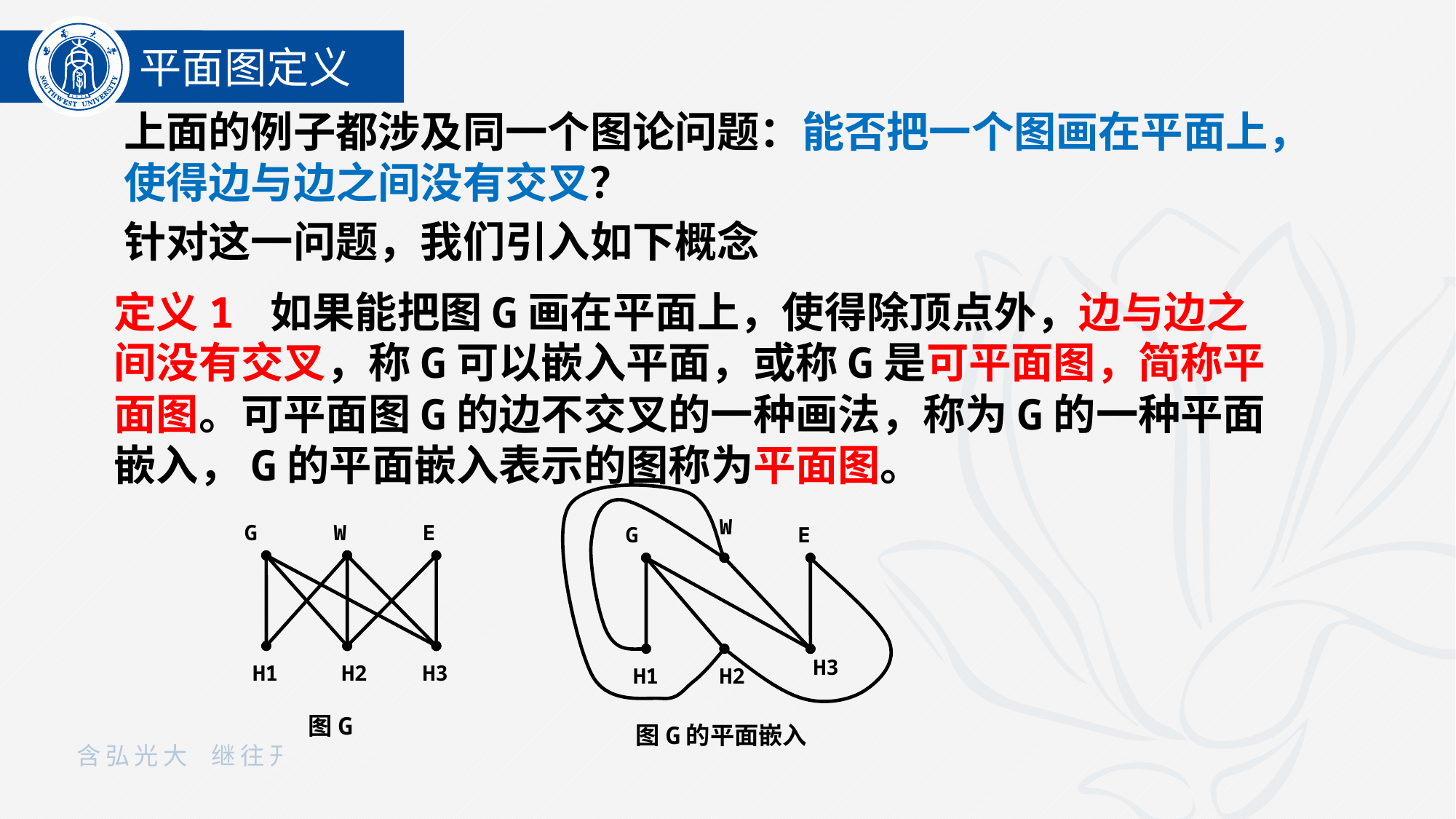

平面图定义
上面的例子都涉及同一个图论问题：能否把一个图画在平面上，使得边与边之间没有交叉？
针对这一问题，我们引入如下概念
定义1 如果能把图G画在平面上，使得除顶点外，边与边之间没有交叉，称G可以嵌入平面，或称G是可平面图，简称平面图。可平面图G的边不交叉的一种画法，称为G的一种平面嵌入，G的平面嵌入表示的图称为平面图。

W
G
E

H3
H1
H2
图G的平面嵌入
G
W
E

H1
H2
H3
图G